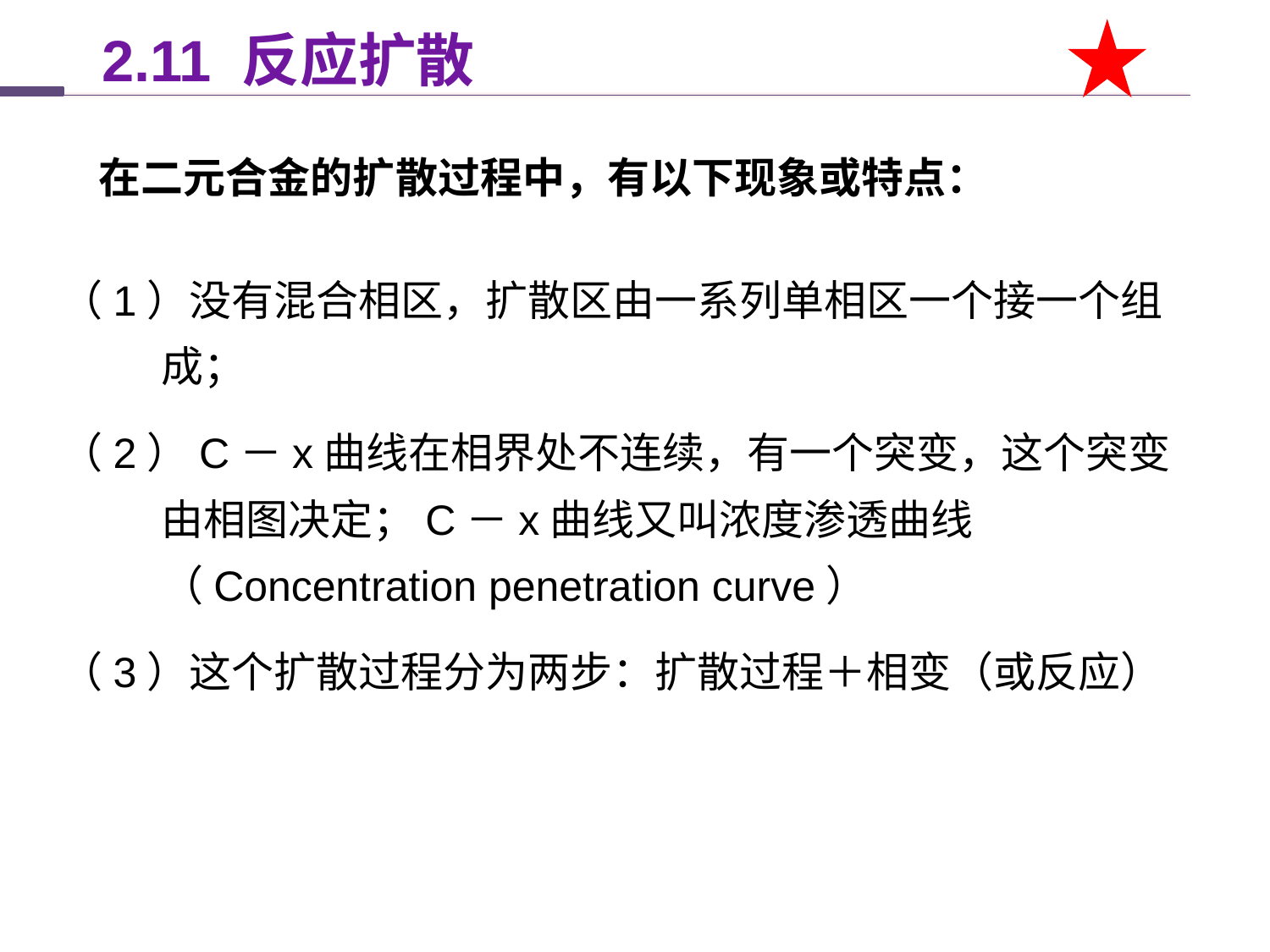

2.11 反应扩散

在二元合金的扩散过程中，有以下现象或特点：
（1）没有混合相区，扩散区由一系列单相区一个接一个组成；
（2）C－x曲线在相界处不连续，有一个突变，这个突变由相图决定；C－x曲线又叫浓度渗透曲线（Concentration penetration curve）
（3）这个扩散过程分为两步：扩散过程＋相变（或反应）